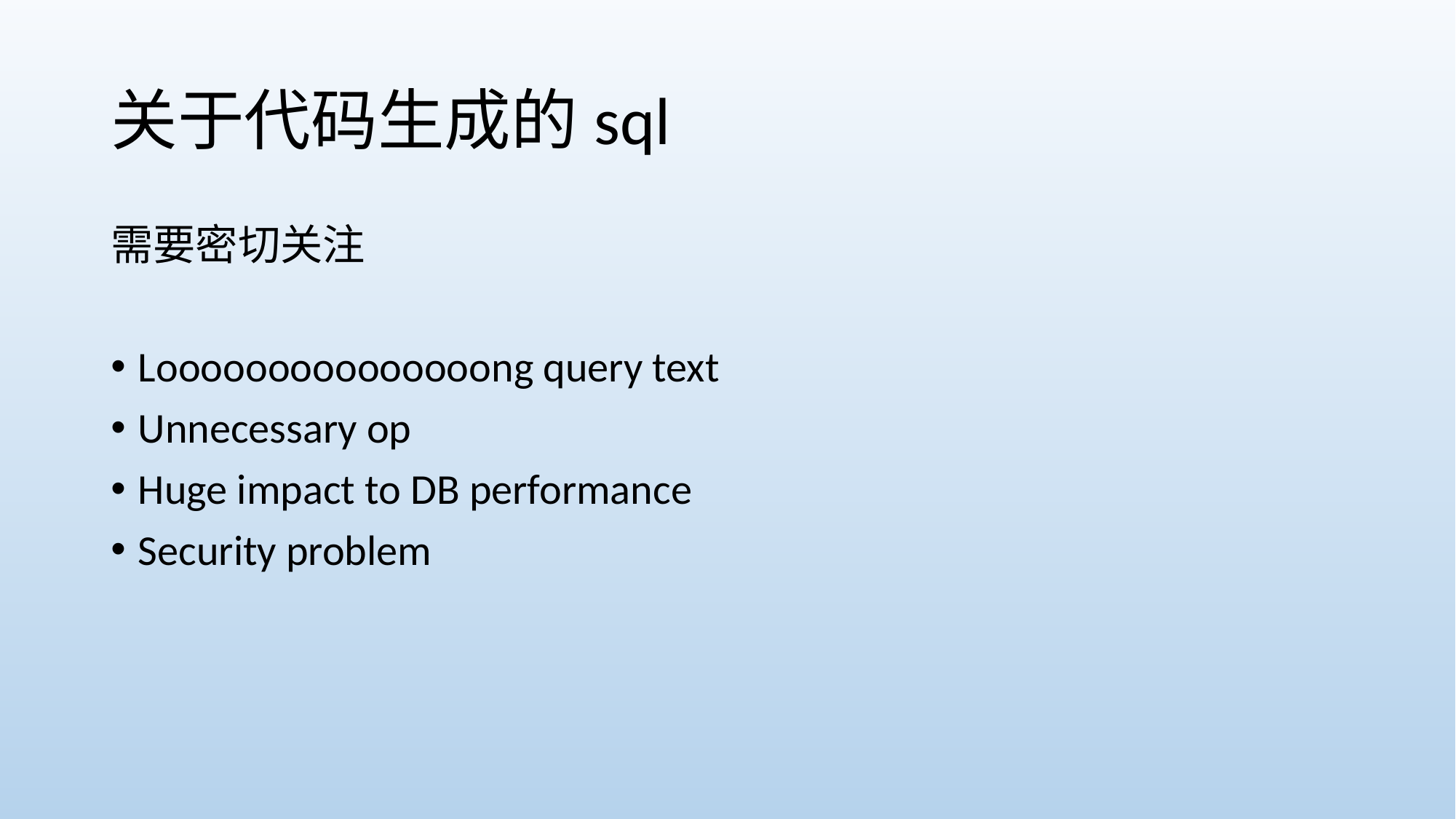

# 关于代码生成的sql
需要密切关注

Looooooooooooooong query text
Unnecessary op
Huge impact to DB performance
Security problem